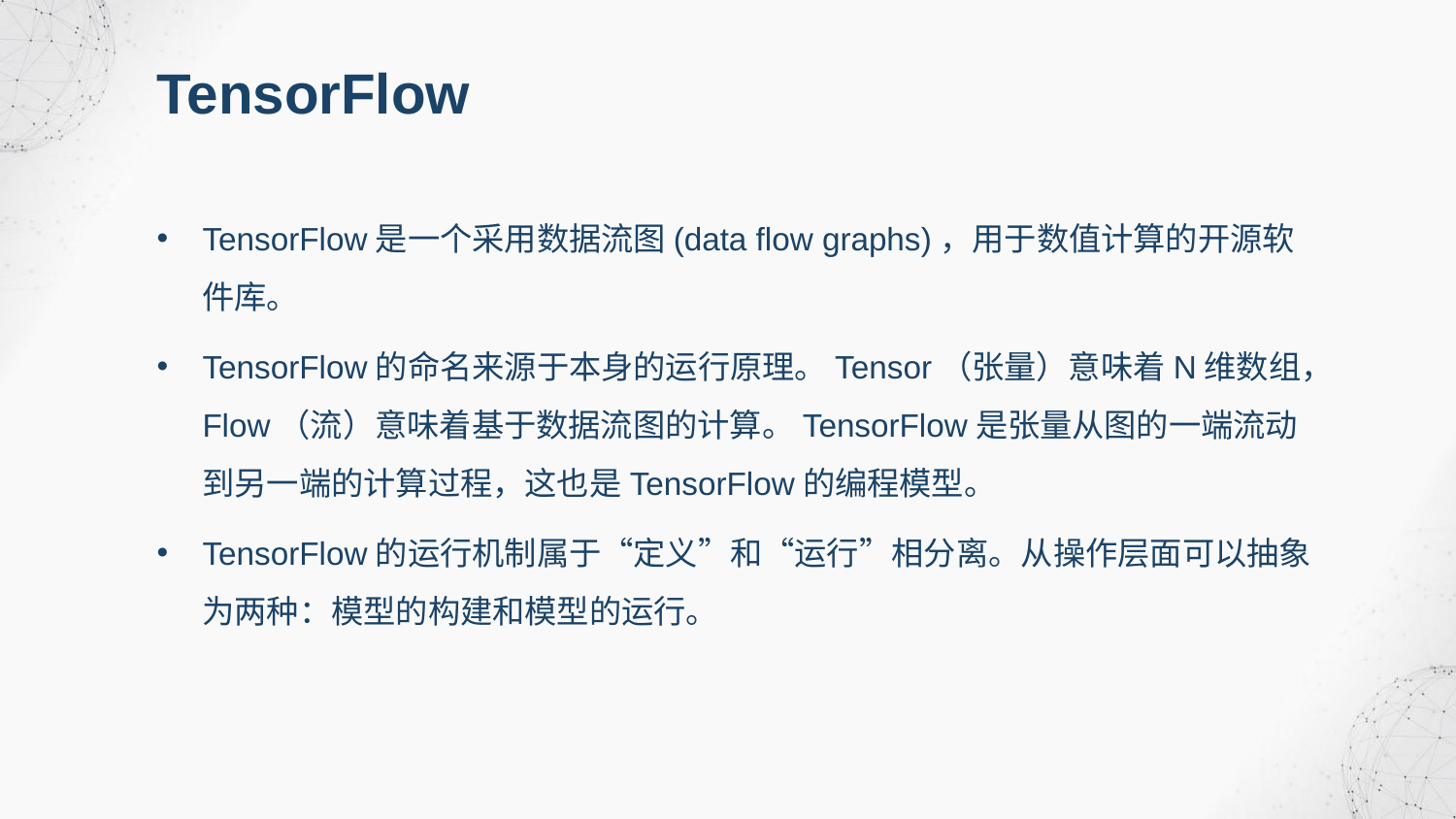

TensorFlow

TensorFlow是一个采用数据流图(data flow graphs)，用于数值计算的开源软件库。
TensorFlow的命名来源于本身的运行原理。Tensor（张量）意味着N维数组，Flow（流）意味着基于数据流图的计算。TensorFlow是张量从图的一端流动到另一端的计算过程，这也是TensorFlow的编程模型。
TensorFlow的运行机制属于“定义”和“运行”相分离。从操作层面可以抽象为两种：模型的构建和模型的运行。